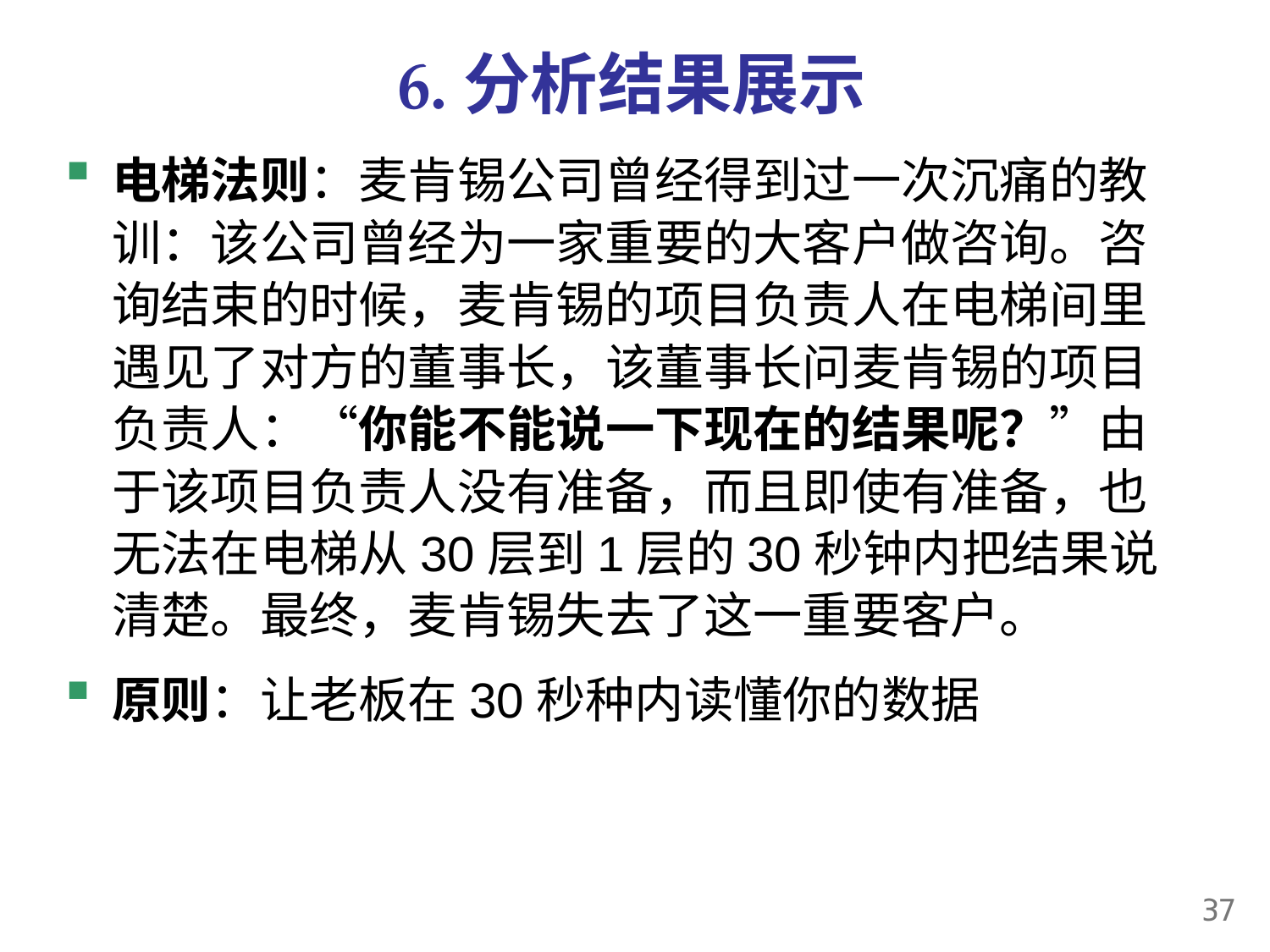

# 6.分析结果展示
电梯法则：麦肯锡公司曾经得到过一次沉痛的教训：该公司曾经为一家重要的大客户做咨询。咨询结束的时候，麦肯锡的项目负责人在电梯间里遇见了对方的董事长，该董事长问麦肯锡的项目负责人：“你能不能说一下现在的结果呢？”由于该项目负责人没有准备，而且即使有准备，也无法在电梯从30层到1层的30秒钟内把结果说清楚。最终，麦肯锡失去了这一重要客户。
原则：让老板在30秒种内读懂你的数据
37